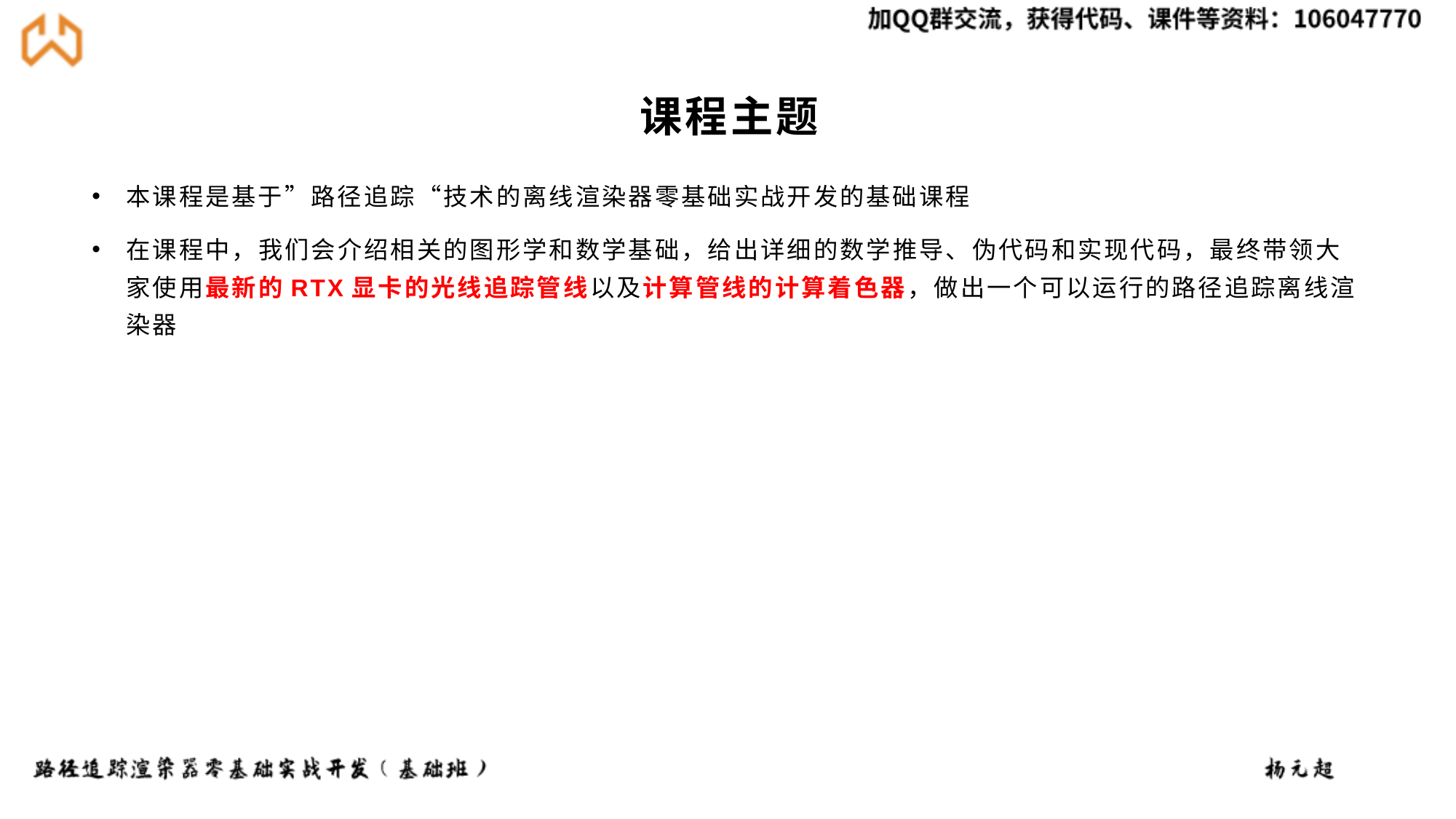

# 课程主题
本课程是基于”路径追踪“技术的离线渲染器零基础实战开发的基础课程
在课程中，我们会介绍相关的图形学和数学基础，给出详细的数学推导、伪代码和实现代码，最终带领大家使用最新的RTX显卡的光线追踪管线以及计算管线的计算着色器，做出一个可以运行的路径追踪离线渲染器